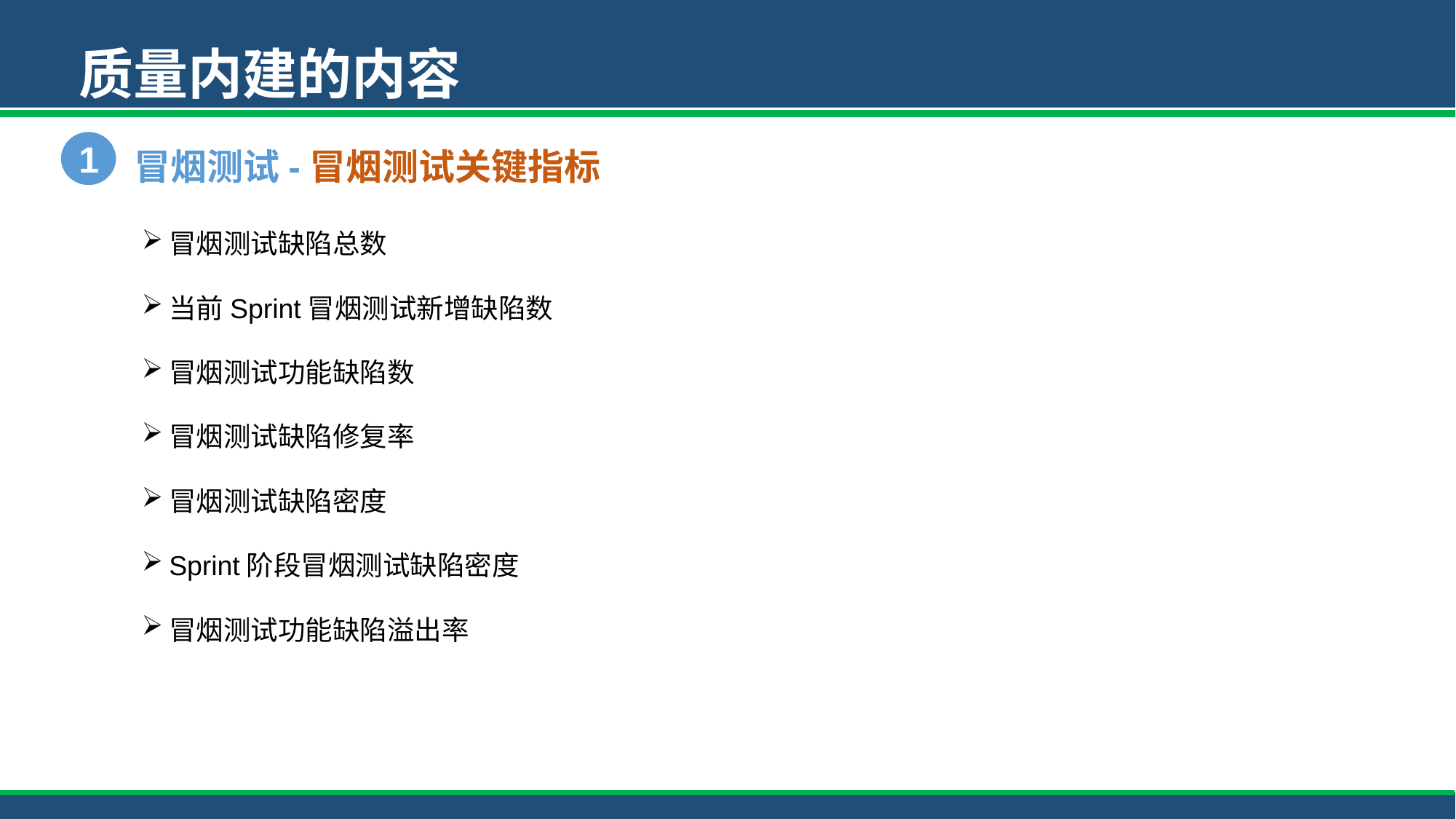

质量内建的内容
冒烟测试-冒烟测试关键指标

1
冒烟测试缺陷总数
当前Sprint冒烟测试新增缺陷数
冒烟测试功能缺陷数
冒烟测试缺陷修复率
冒烟测试缺陷密度
Sprint阶段冒烟测试缺陷密度
冒烟测试功能缺陷溢出率